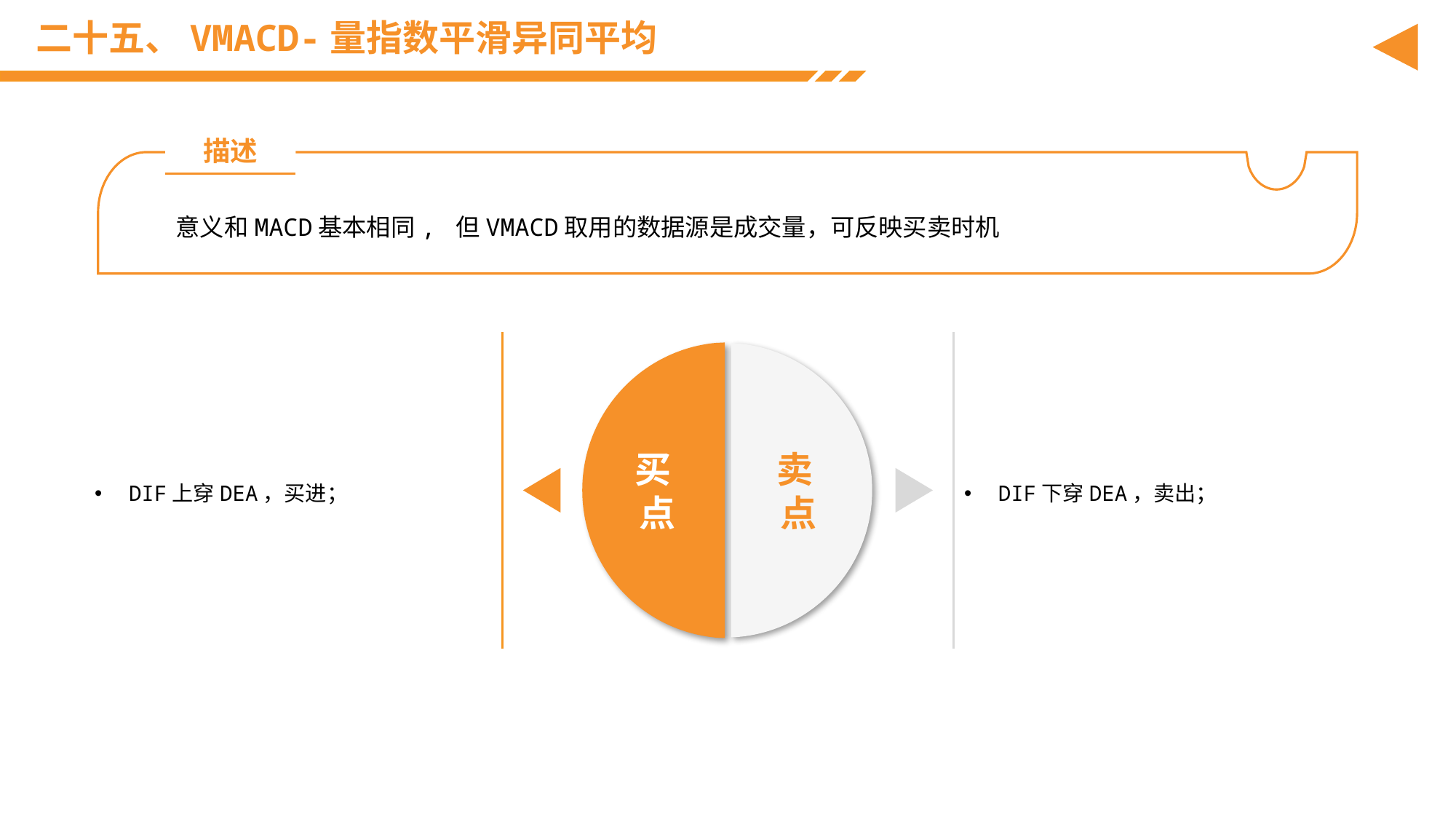

# 二十五、VMACD-量指数平滑异同平均

描述

意义和MACD基本相同, 但VMACD取用的数据源是成交量，可反映买卖时机
DIF上穿DEA，买进；
DIF下穿DEA，卖出；

买
点
卖
点